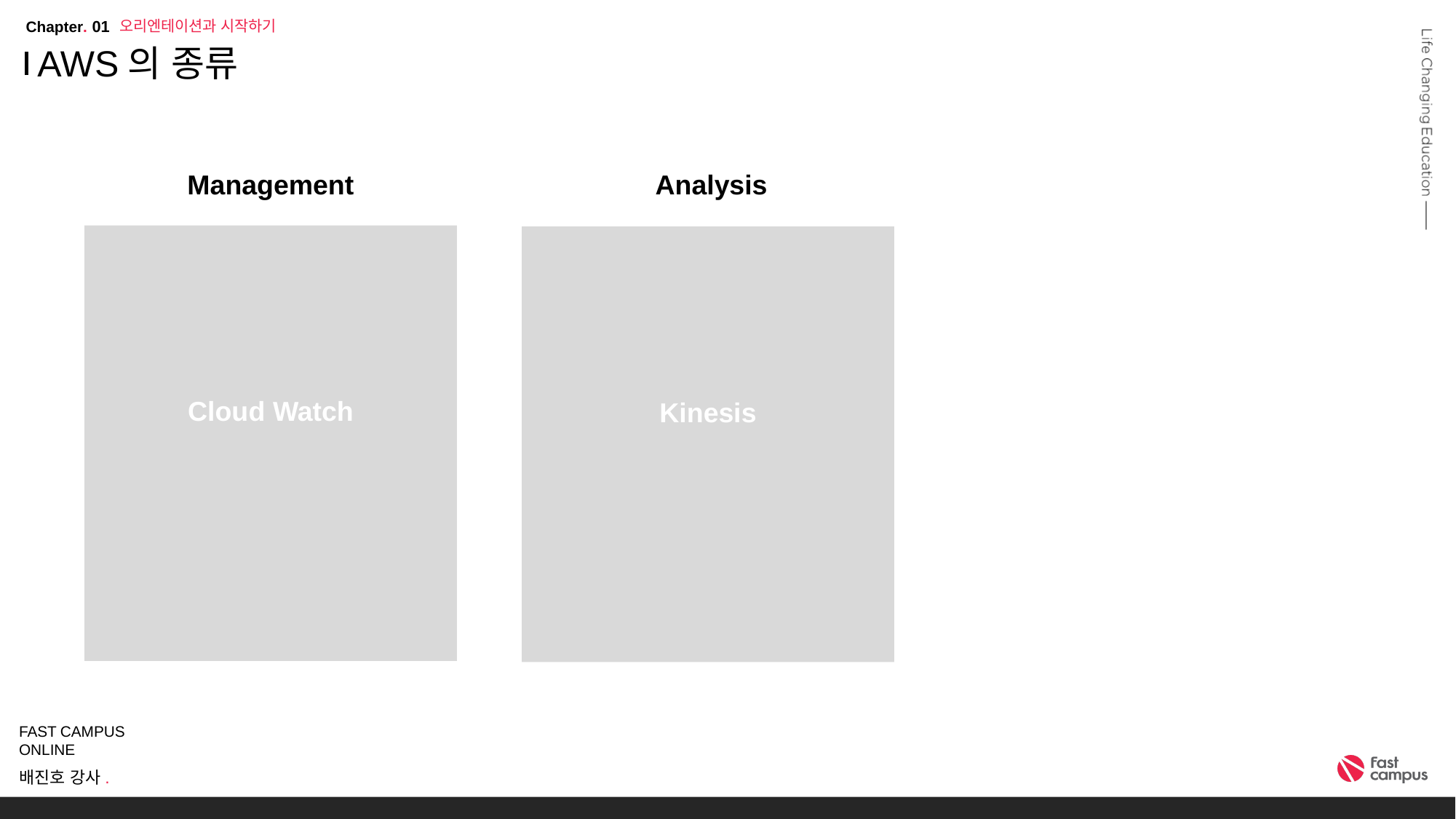

오리엔테이션과 시작하기

01
# AWS의 종류
Management
Analysis
Cloud Watch

Kinesis